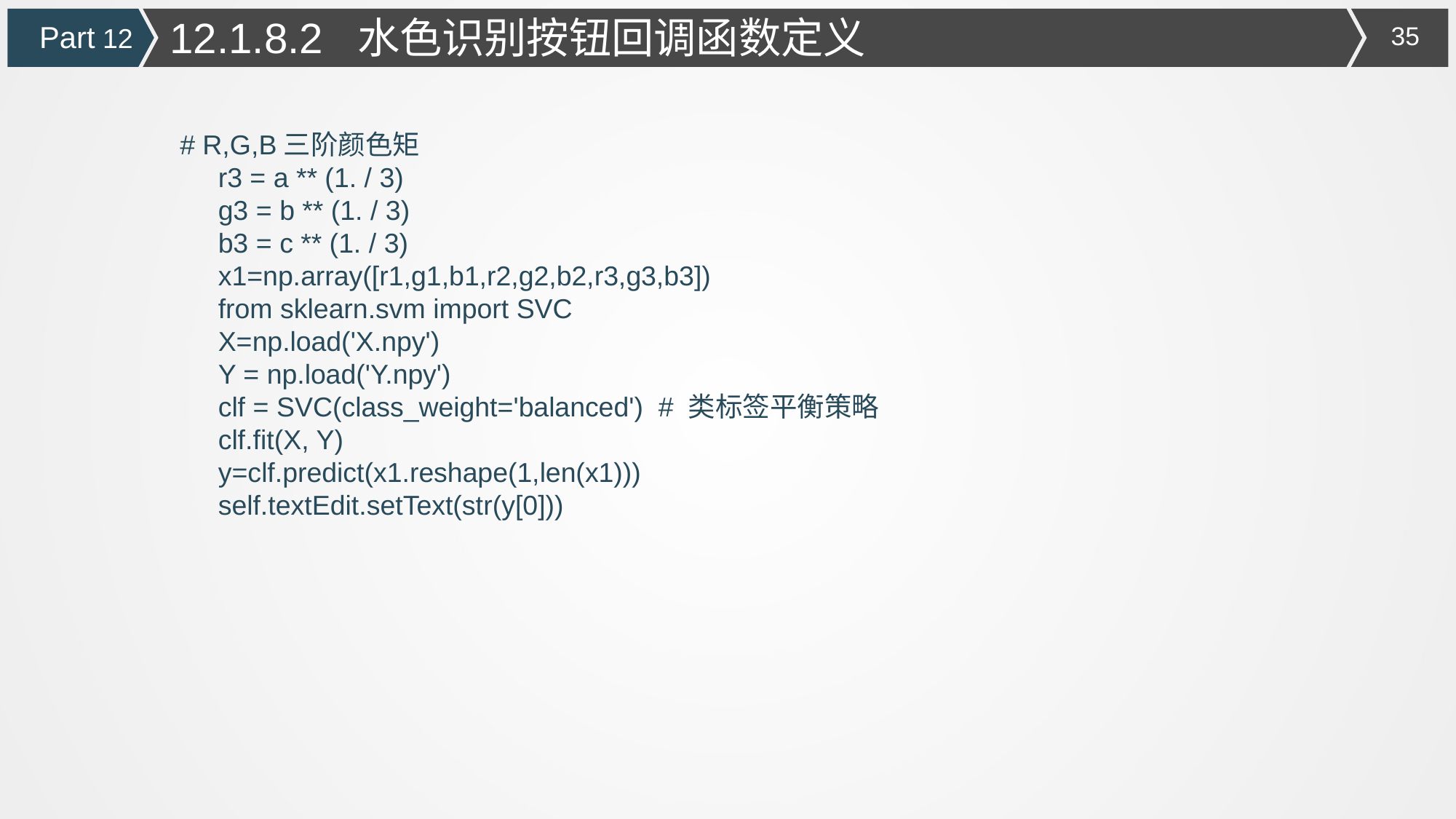

12.1.8.2  水色识别按钮回调函数定义
Part 12
# R,G,B三阶颜色矩
     r3 = a ** (1. / 3)
     g3 = b ** (1. / 3)
     b3 = c ** (1. / 3)
     x1=np.array([r1,g1,b1,r2,g2,b2,r3,g3,b3])
     from sklearn.svm import SVC
     X=np.load('X.npy')
     Y = np.load('Y.npy')
     clf = SVC(class_weight='balanced')  # 类标签平衡策略
     clf.fit(X, Y)
     y=clf.predict(x1.reshape(1,len(x1)))
     self.textEdit.setText(str(y[0]))